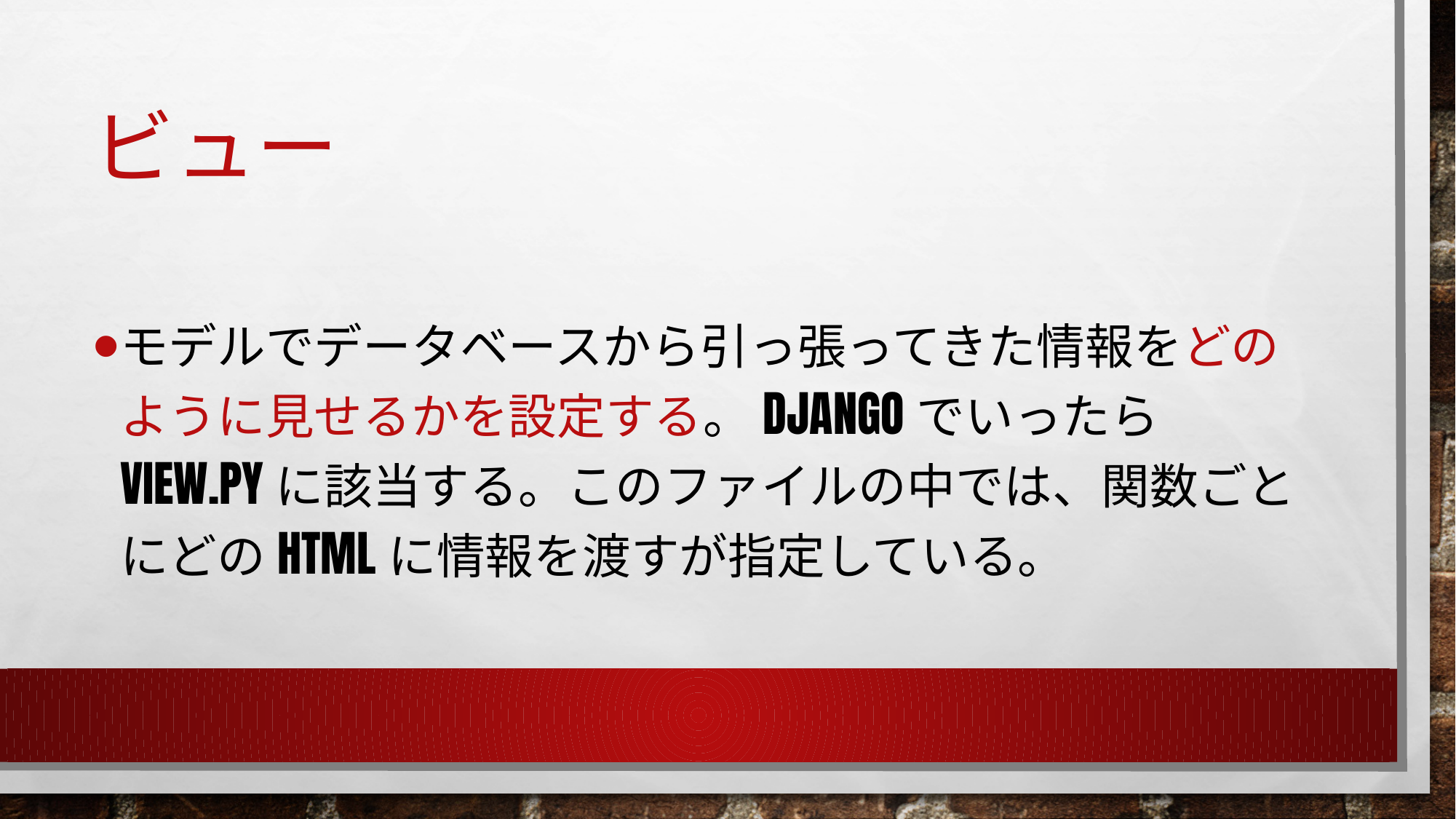

# ビュー
モデルでデータベースから引っ張ってきた情報をどのように見せるかを設定する。Djangoでいったらview.pyに該当する。このファイルの中では、関数ごとにどのHTmlに情報を渡すが指定している。